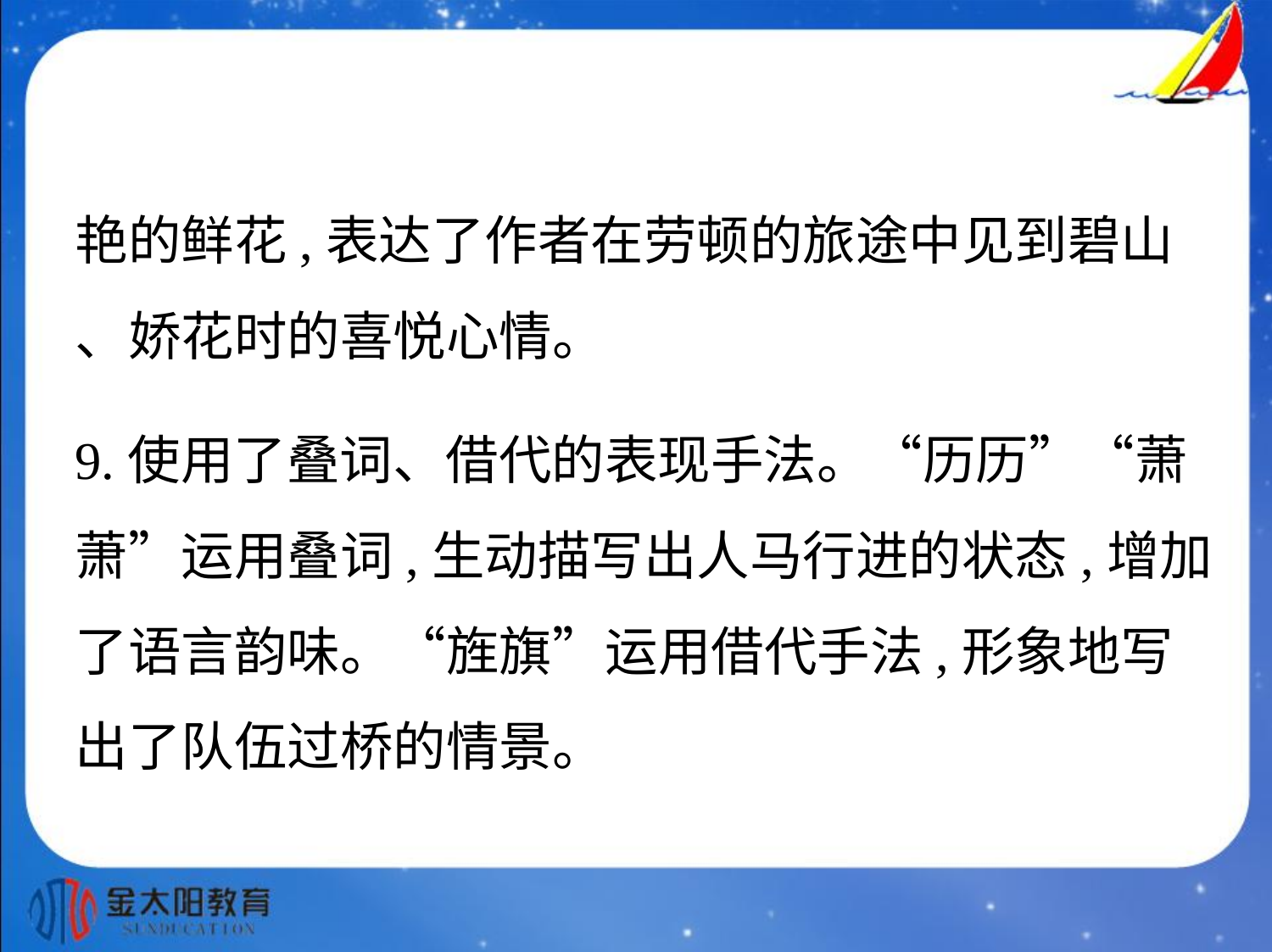

艳的鲜花,表达了作者在劳顿的旅途中见到碧山
、娇花时的喜悦心情。
9.使用了叠词、借代的表现手法。“历历”“萧
萧”运用叠词,生动描写出人马行进的状态,增加
了语言韵味。“旌旗”运用借代手法,形象地写
出了队伍过桥的情景。